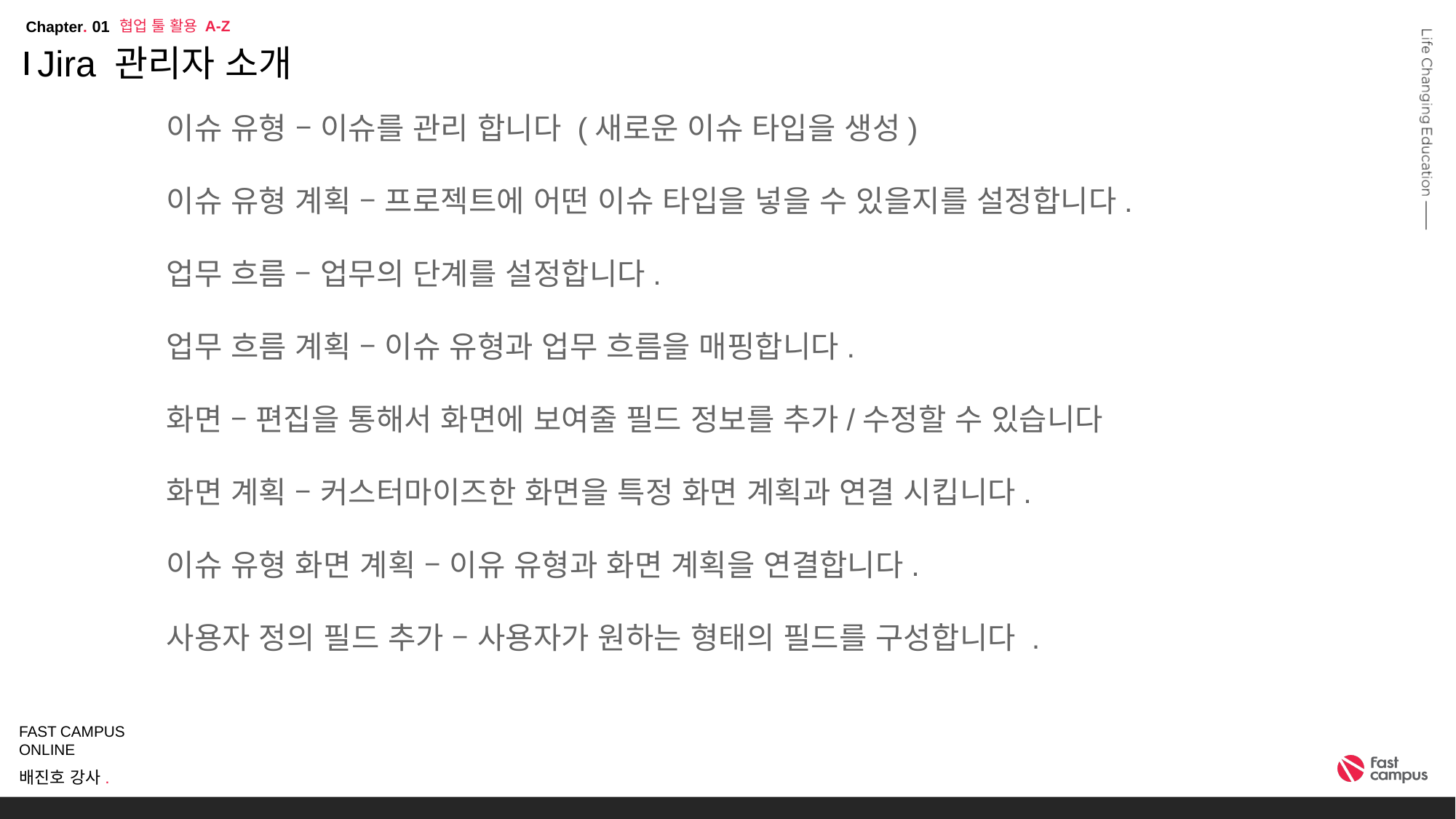

협업 툴 활용 A-Z
01
# Jira 관리자 소개
이슈 유형 – 이슈를 관리 합니다 (새로운 이슈 타입을 생성)
이슈 유형 계획 – 프로젝트에 어떤 이슈 타입을 넣을 수 있을지를 설정합니다.
업무 흐름 – 업무의 단계를 설정합니다.
업무 흐름 계획 – 이슈 유형과 업무 흐름을 매핑합니다.
화면 – 편집을 통해서 화면에 보여줄 필드 정보를 추가/수정할 수 있습니다
화면 계획 – 커스터마이즈한 화면을 특정 화면 계획과 연결 시킵니다.
이슈 유형 화면 계획 – 이유 유형과 화면 계획을 연결합니다.
사용자 정의 필드 추가 – 사용자가 원하는 형태의 필드를 구성합니다 .